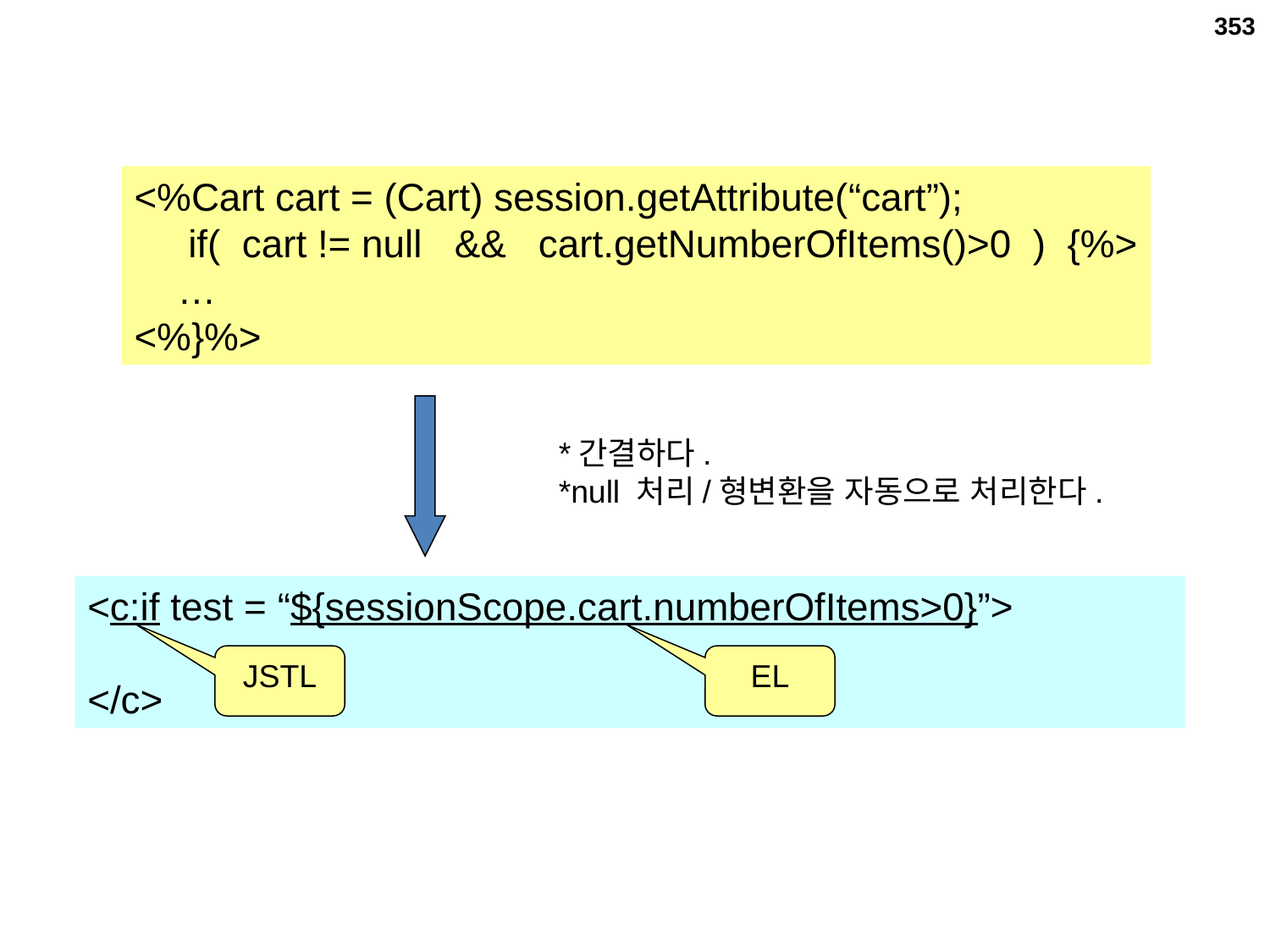

353
<%Cart cart = (Cart) session.getAttribute(“cart”);
     if(  cart != null   &&   cart.getNumberOfItems()>0  )  {%>
    …
<%}%>

*간결하다.
*null 처리/형변환을 자동으로 처리한다.
<c:if test = “${sessionScope.cart.numberOfItems>0}”>

</c>
JSTL
EL